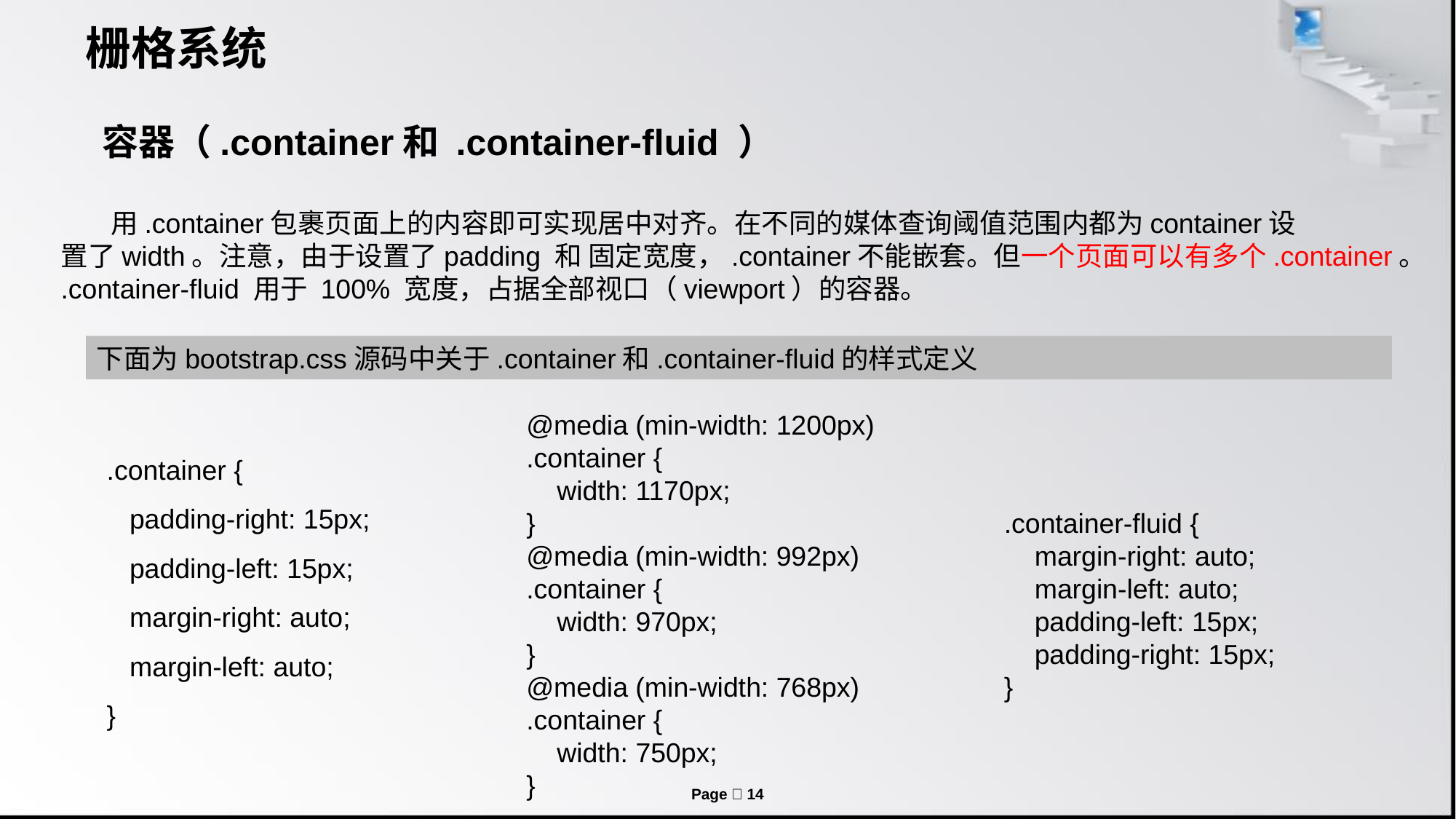

# 栅格系统

    容器（.container和 .container-fluid ）

       用.container包裹页面上的内容即可实现居中对齐。在不同的媒体查询阈值范围内都为container设
置了width。注意，由于设置了padding 和 固定宽度，.container不能嵌套。但一个页面可以有多个.container。
.container-fluid 用于 100% 宽度，占据全部视口（viewport）的容器。
下面为bootstrap.css源码中关于.container和.container-fluid的样式定义
@media (min-width: 1200px)
.container {
    width: 1170px;
}
@media (min-width: 992px)
.container {
    width: 970px;
}
@media (min-width: 768px)
.container {
    width: 750px;
}
.container {
   padding-right: 15px;
   padding-left: 15px;
   margin-right: auto;
   margin-left: auto;
}
.container-fluid {
    margin-right: auto;
    margin-left: auto;
    padding-left: 15px;
    padding-right: 15px;
}